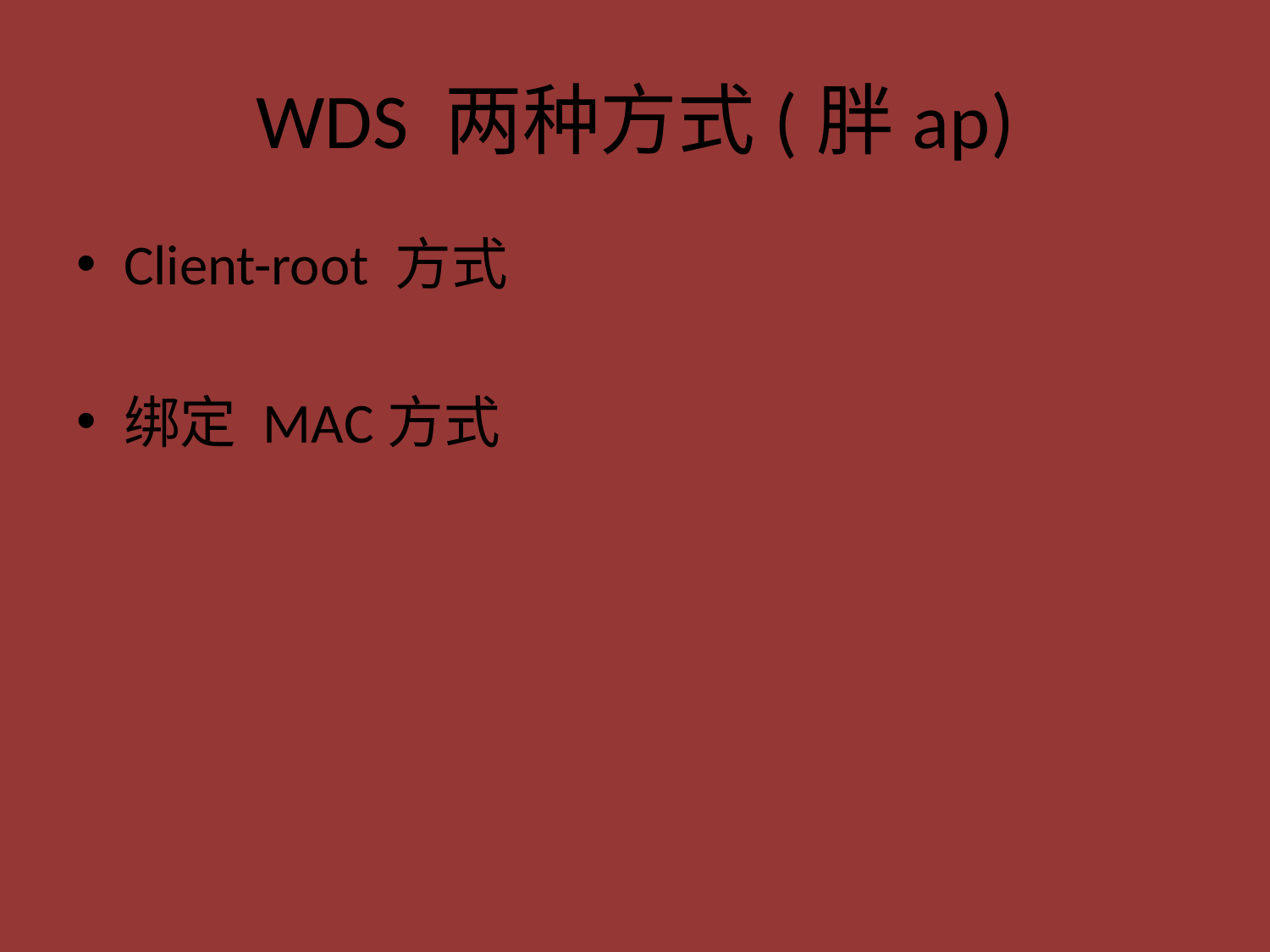

# WDS 两种方式(胖ap)
Client-root 方式

绑定 MAC方式